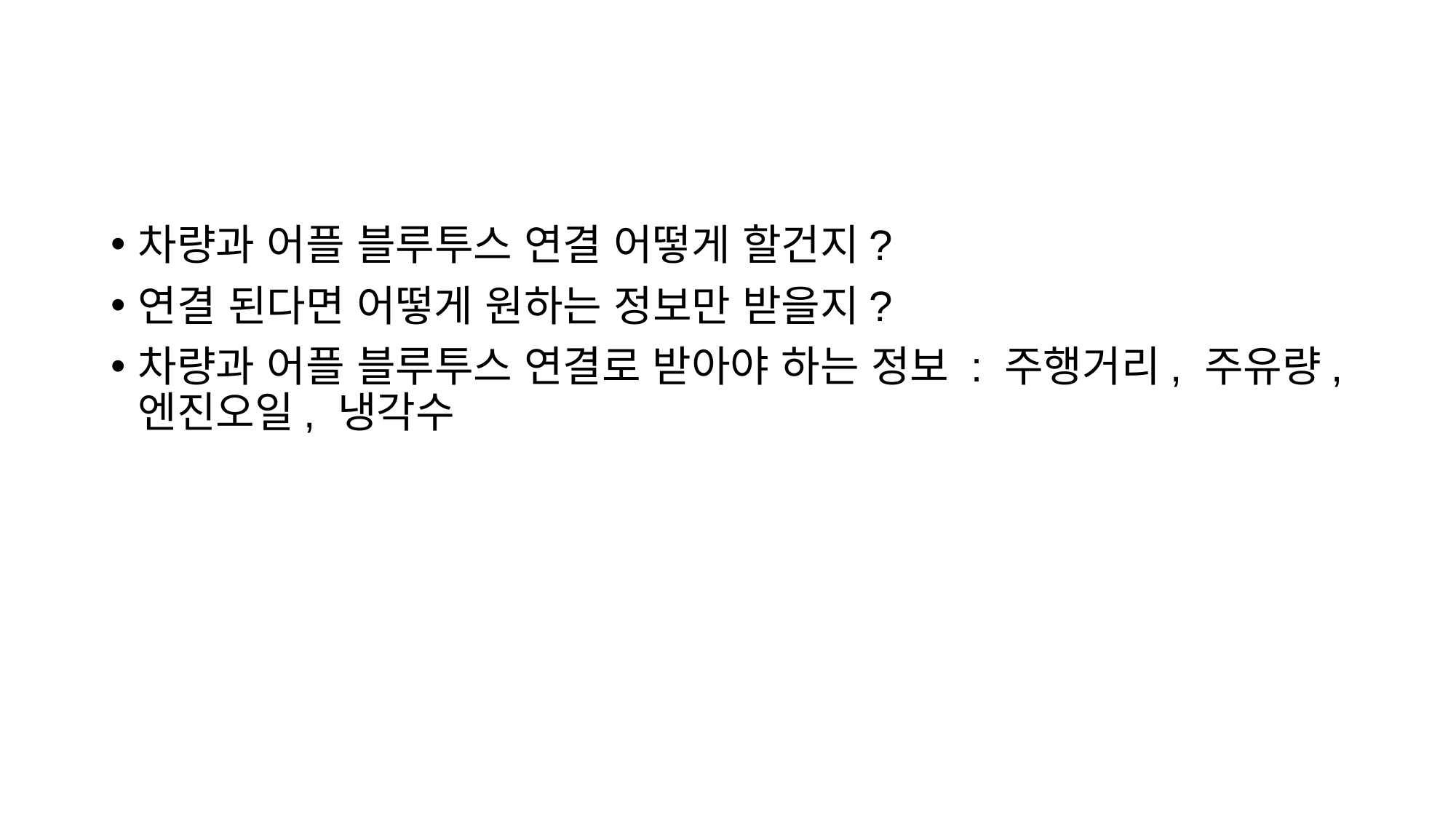

#
차량과 어플 블루투스 연결 어떻게 할건지?
연결 된다면 어떻게 원하는 정보만 받을지?
차량과 어플 블루투스 연결로 받아야 하는 정보 : 주행거리, 주유량, 엔진오일, 냉각수